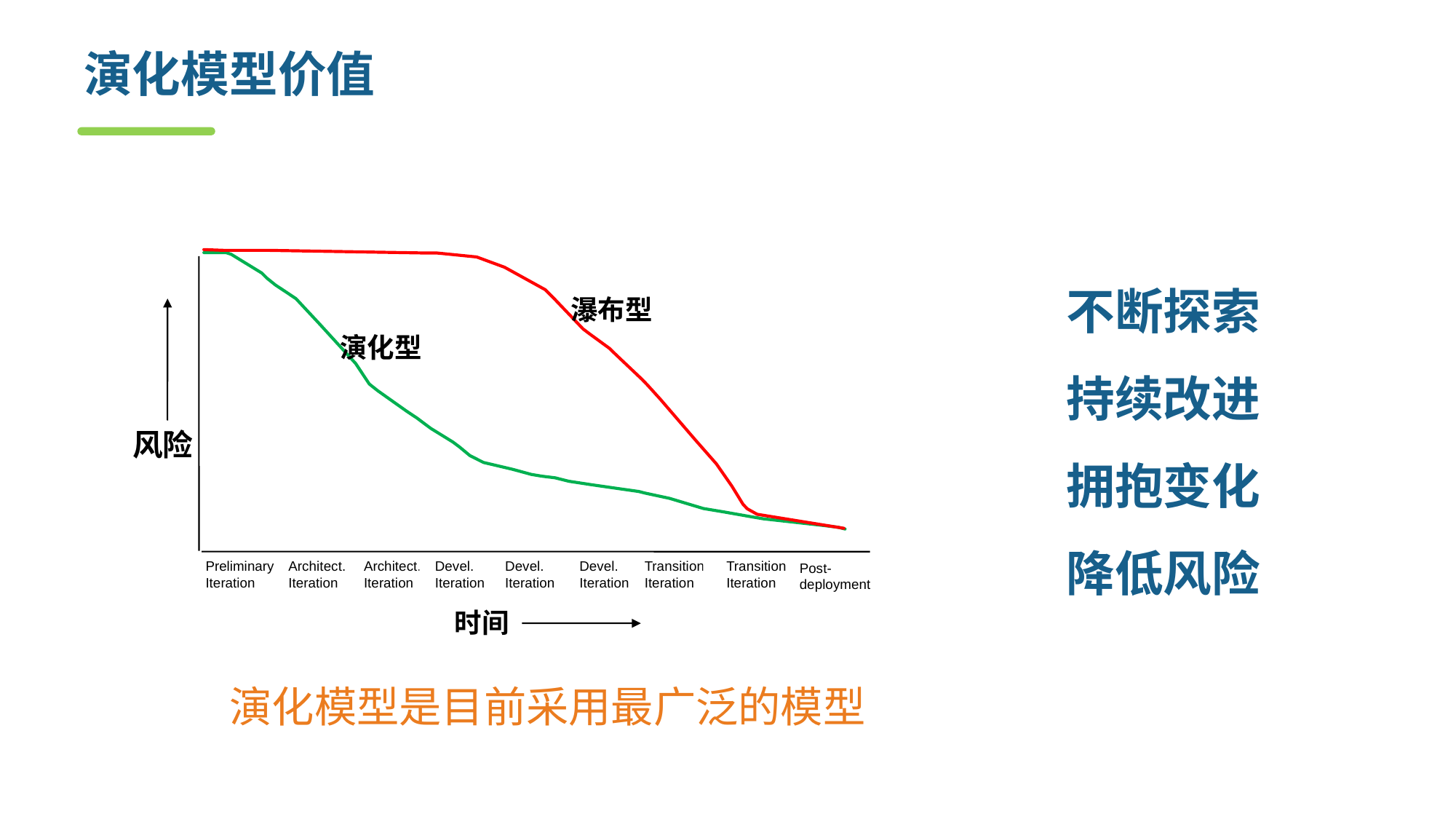

# 演化模型价值

不断探索
持续改进
拥抱变化
降低风险

瀑布型

演化型
风险

Preliminary
Iteration
Architect.
Iteration
Architect.
Iteration
Devel.
Iteration
Devel.
Iteration
Devel.
Iteration
Transition
Iteration
Transition
Iteration
Post-
deployment

时间

演化模型是目前采用最广泛的模型

16